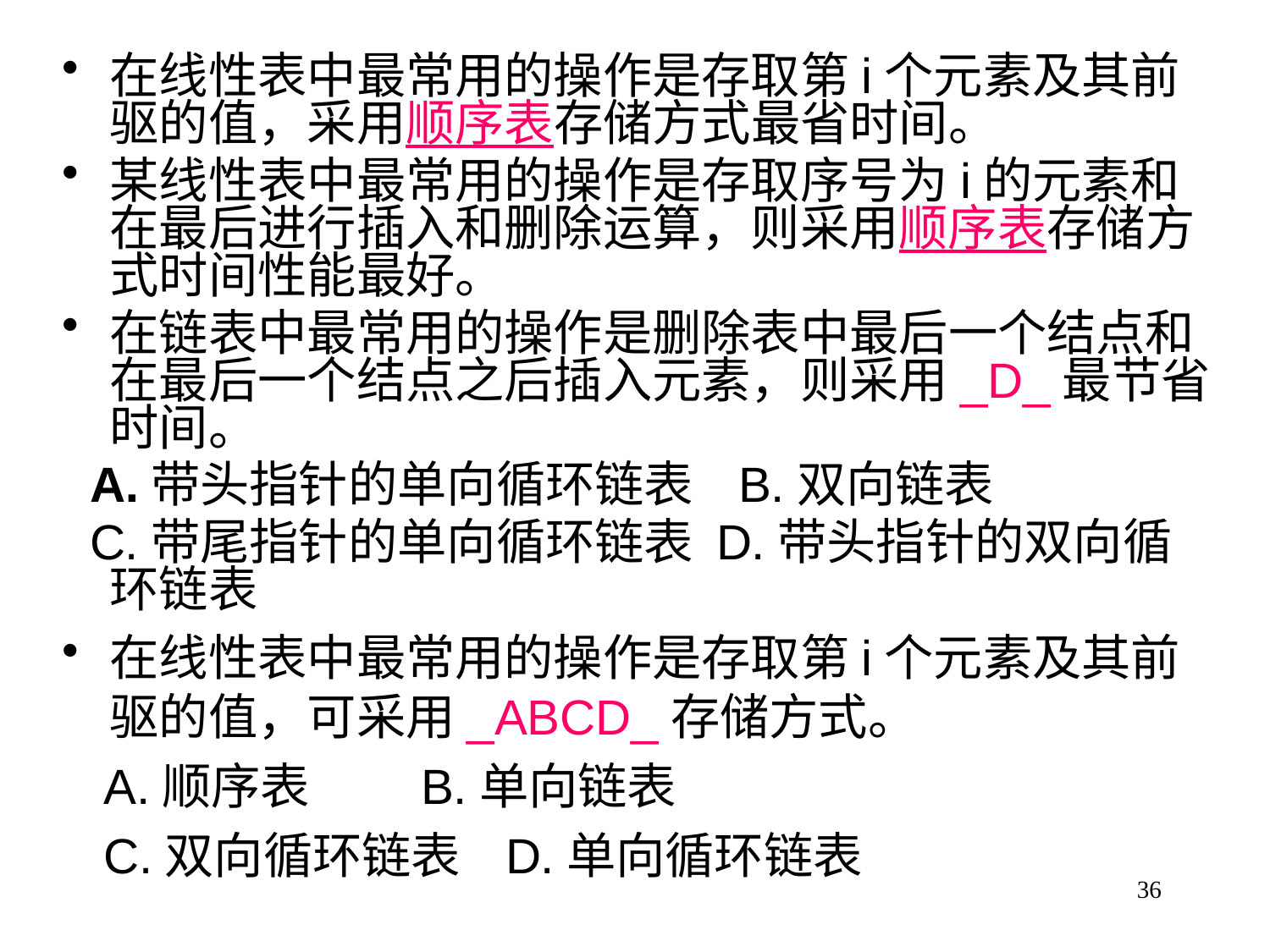

在线性表中最常用的操作是存取第i个元素及其前驱的值，采用顺序表存储方式最省时间。
某线性表中最常用的操作是存取序号为i的元素和在最后进行插入和删除运算，则采用顺序表存储方式时间性能最好。
在链表中最常用的操作是删除表中最后一个结点和在最后一个结点之后插入元素，则采用_D_最节省时间。
  A.带头指针的单向循环链表   B.双向链表
  C.带尾指针的单向循环链表 D.带头指针的双向循环链表
在线性表中最常用的操作是存取第i个元素及其前驱的值，可采用_ABCD_存储方式。
   A.顺序表         B.单向链表
   C.双向循环链表   D.单向循环链表

36